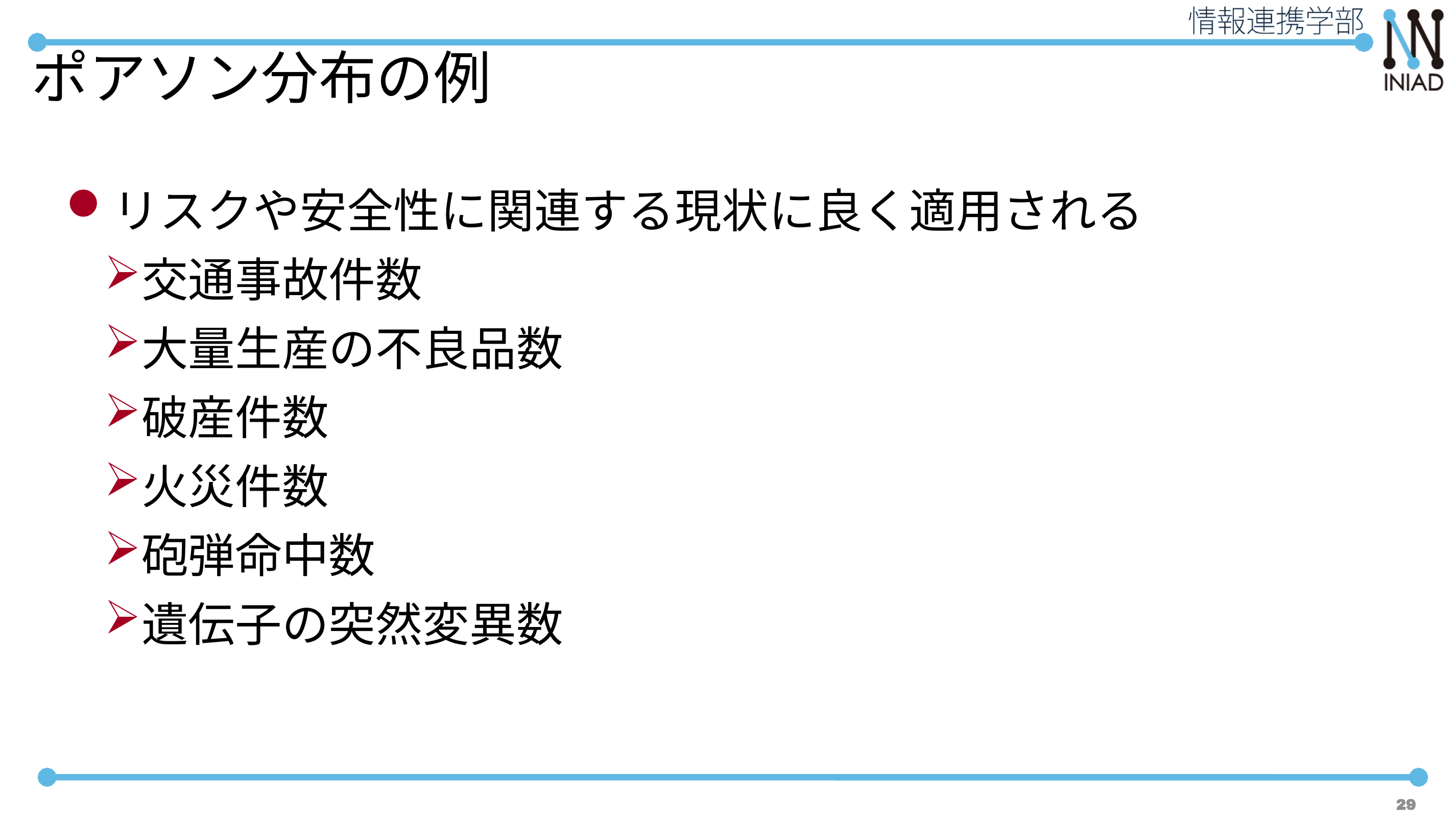

# ポアソン分布の例
リスクや安全性に関連する現状に良く適用される
交通事故件数
大量生産の不良品数
破産件数
火災件数
砲弾命中数
遺伝子の突然変異数
29